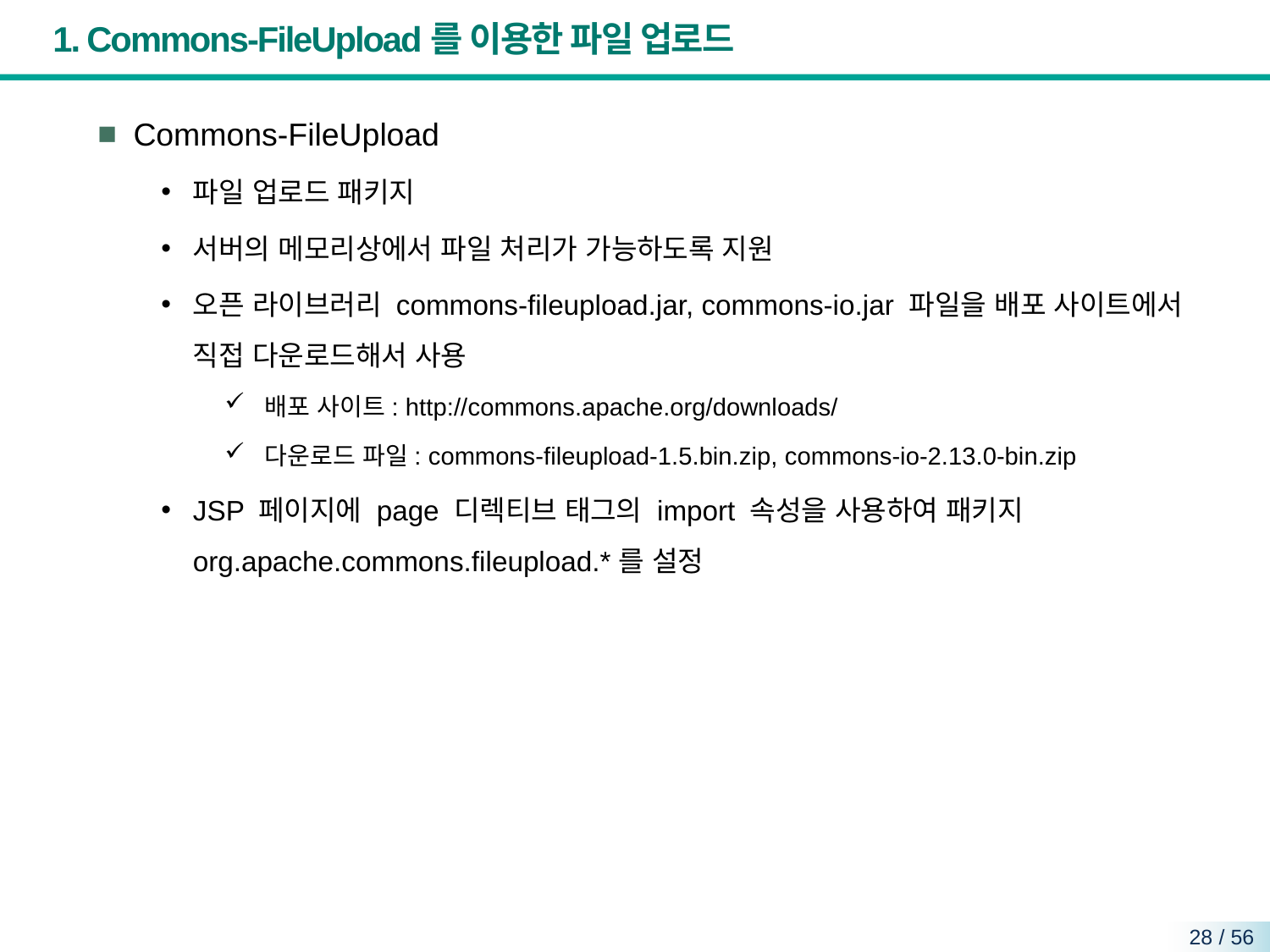

# 1. Commons-FileUpload를 이용한 파일 업로드
Commons-FileUpload
파일 업로드 패키지
서버의 메모리상에서 파일 처리가 가능하도록 지원
오픈 라이브러리 commons-fileupload.jar, commons-io.jar 파일을 배포 사이트에서 직접 다운로드해서 사용
배포 사이트: http://commons.apache.org/downloads/
다운로드 파일: commons-fileupload-1.5.bin.zip, commons-io-2.13.0-bin.zip
JSP 페이지에 page 디렉티브 태그의 import 속성을 사용하여 패키지 org.apache.commons.fileupload.*를 설정